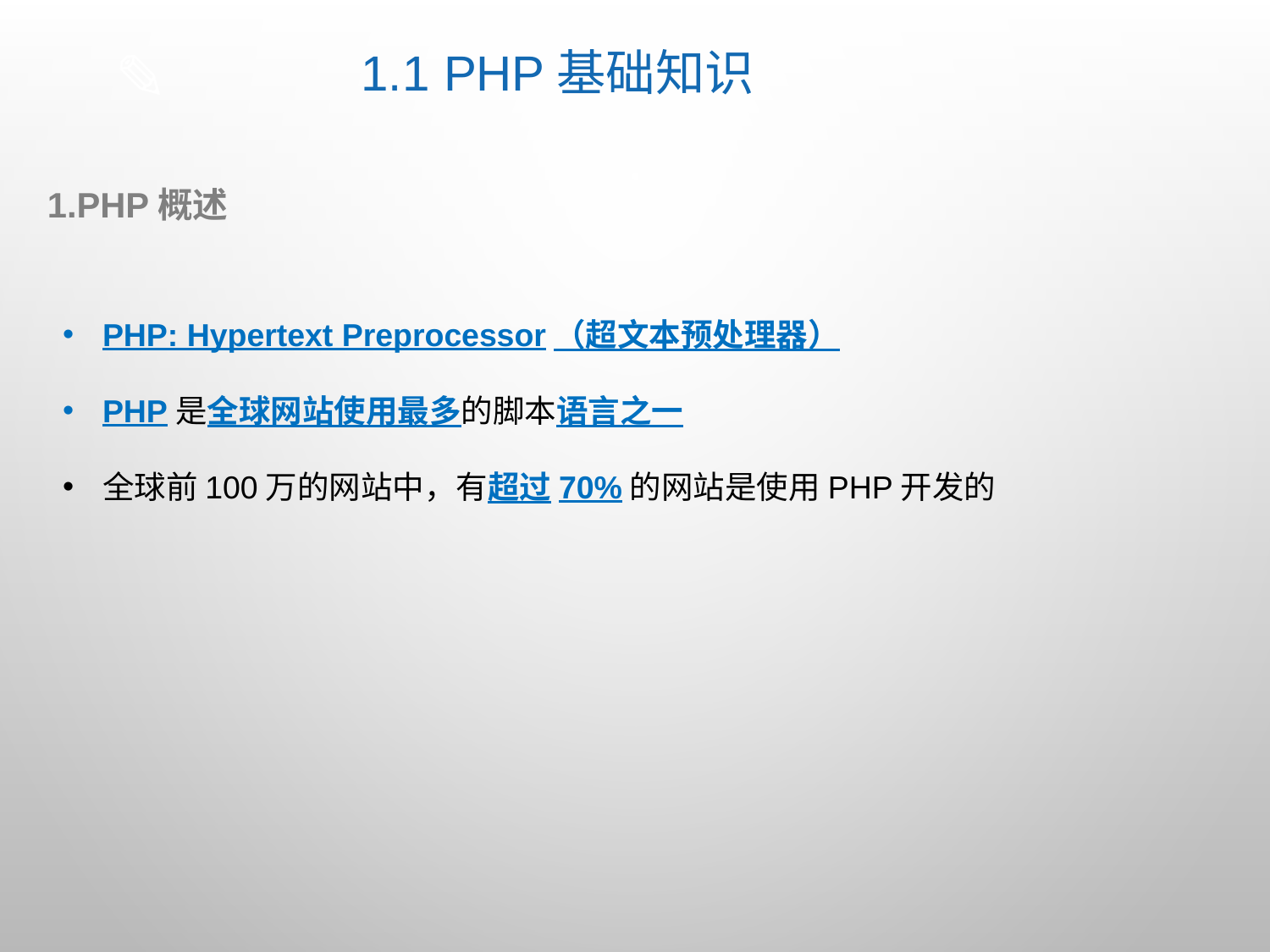

# 1.1 PHP基础知识
1.PHP概述
PHP: Hypertext Preprocessor（超文本预处理器）
PHP是全球网站使用最多的脚本语言之一
全球前100万的网站中，有超过70%的网站是使用PHP开发的